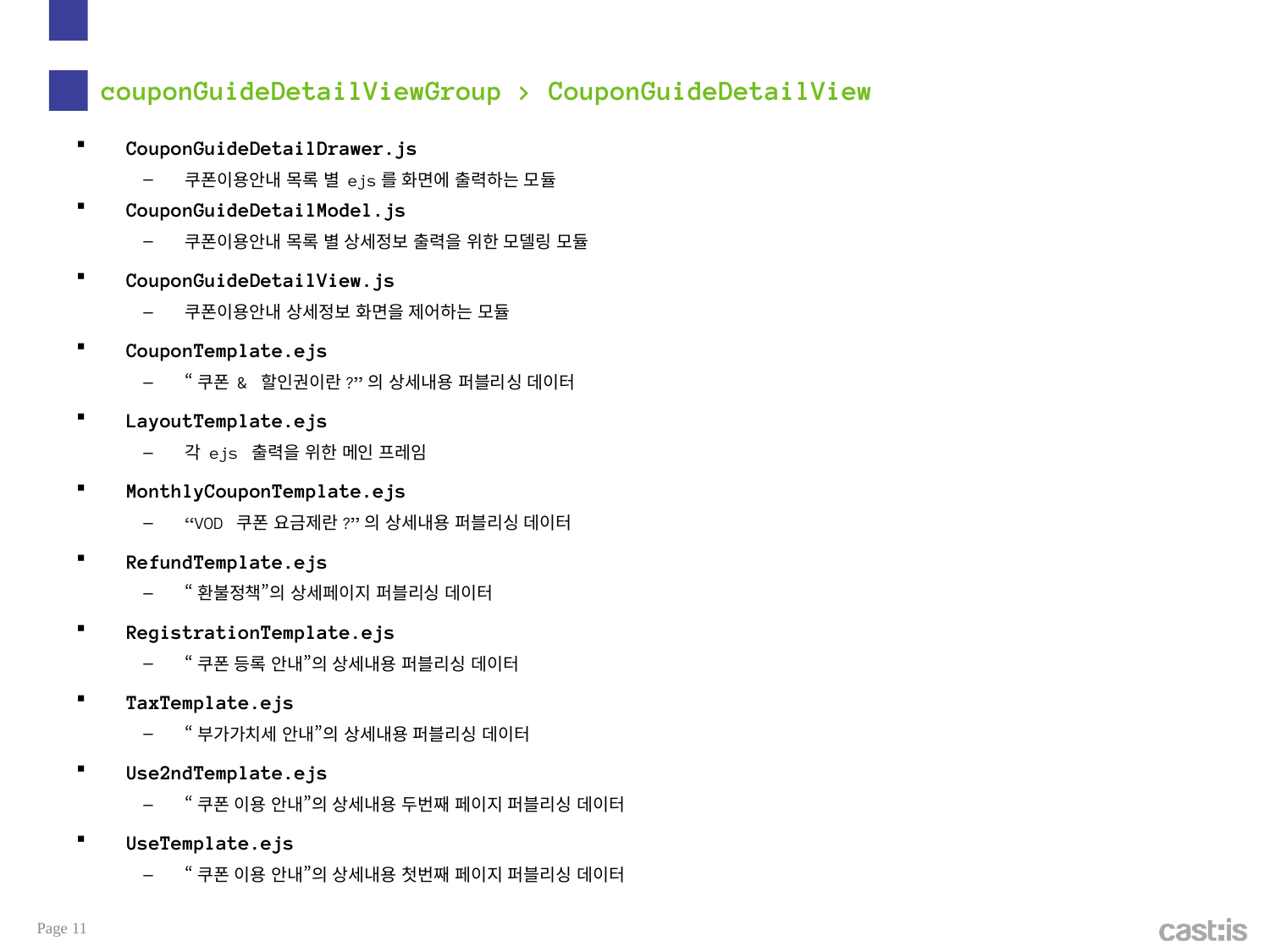

# couponGuideDetailViewGroup > CouponGuideDetailView
CouponGuideDetailDrawer.js
쿠폰이용안내 목록 별 ejs를 화면에 출력하는 모듈
CouponGuideDetailModel.js
쿠폰이용안내 목록 별 상세정보 출력을 위한 모델링 모듈

CouponGuideDetailView.js
쿠폰이용안내 상세정보 화면을 제어하는 모듈

CouponTemplate.ejs
“쿠폰 & 할인권이란?”의 상세내용 퍼블리싱 데이터

LayoutTemplate.ejs
각 ejs 출력을 위한 메인 프레임

MonthlyCouponTemplate.ejs
“VOD 쿠폰 요금제란?”의 상세내용 퍼블리싱 데이터

RefundTemplate.ejs
“환불정책”의 상세페이지 퍼블리싱 데이터

RegistrationTemplate.ejs
“쿠폰 등록 안내”의 상세내용 퍼블리싱 데이터

TaxTemplate.ejs
“부가가치세 안내”의 상세내용 퍼블리싱 데이터

Use2ndTemplate.ejs
“쿠폰 이용 안내”의 상세내용 두번째 페이지 퍼블리싱 데이터

UseTemplate.ejs
“쿠폰 이용 안내”의 상세내용 첫번째 페이지 퍼블리싱 데이터

Page 11